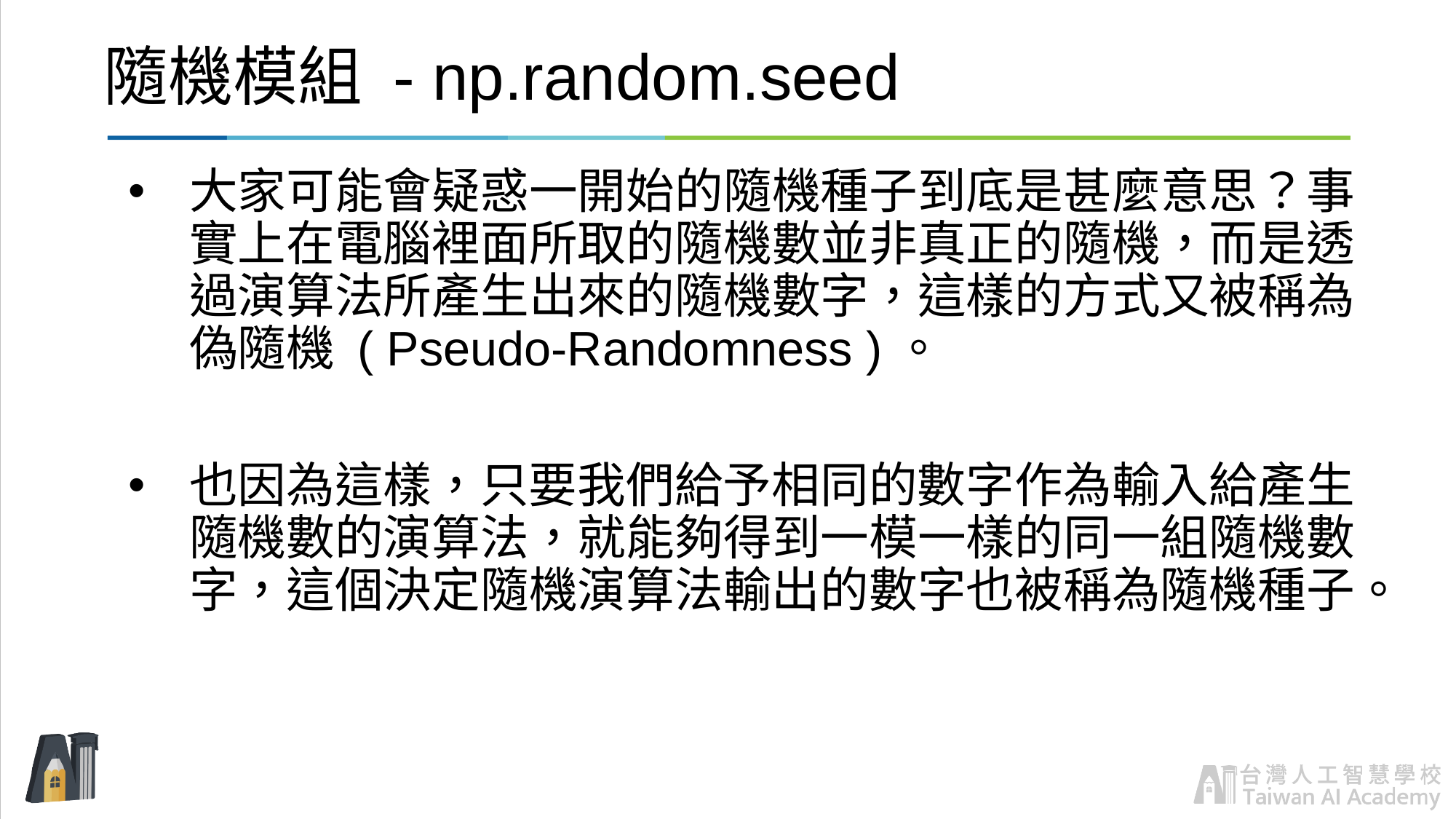

# 隨機模組 - np.random.seed
大家可能會疑惑一開始的隨機種子到底是甚麼意思？事實上在電腦裡面所取的隨機數並非真正的隨機，而是透過演算法所產生出來的隨機數字，這樣的方式又被稱為偽隨機 ( Pseudo-Randomness )。

也因為這樣，只要我們給予相同的數字作為輸入給產生隨機數的演算法，就能夠得到一模一樣的同一組隨機數字，這個決定隨機演算法輸出的數字也被稱為隨機種子。